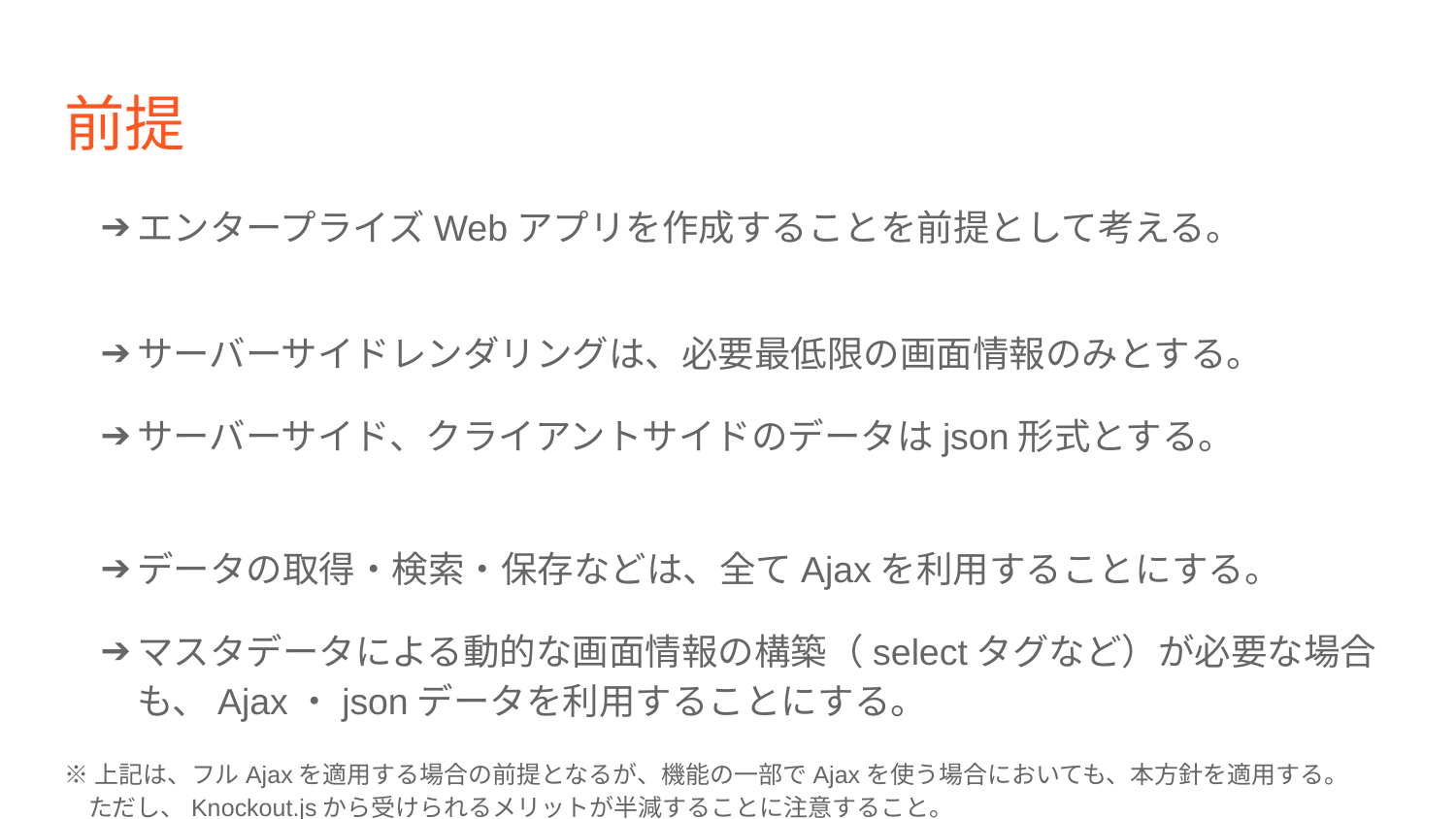

# 前提
エンタープライズWebアプリを作成することを前提として考える。
サーバーサイドレンダリングは、必要最低限の画面情報のみとする。
サーバーサイド、クライアントサイドのデータはjson形式とする。
データの取得・検索・保存などは、全てAjaxを利用することにする。
マスタデータによる動的な画面情報の構築（selectタグなど）が必要な場合も、Ajax・jsonデータを利用することにする。
※上記は、フルAjaxを適用する場合の前提となるが、機能の一部でAjaxを使う場合においても、本方針を適用する。
　ただし、Knockout.jsから受けられるメリットが半減することに注意すること。